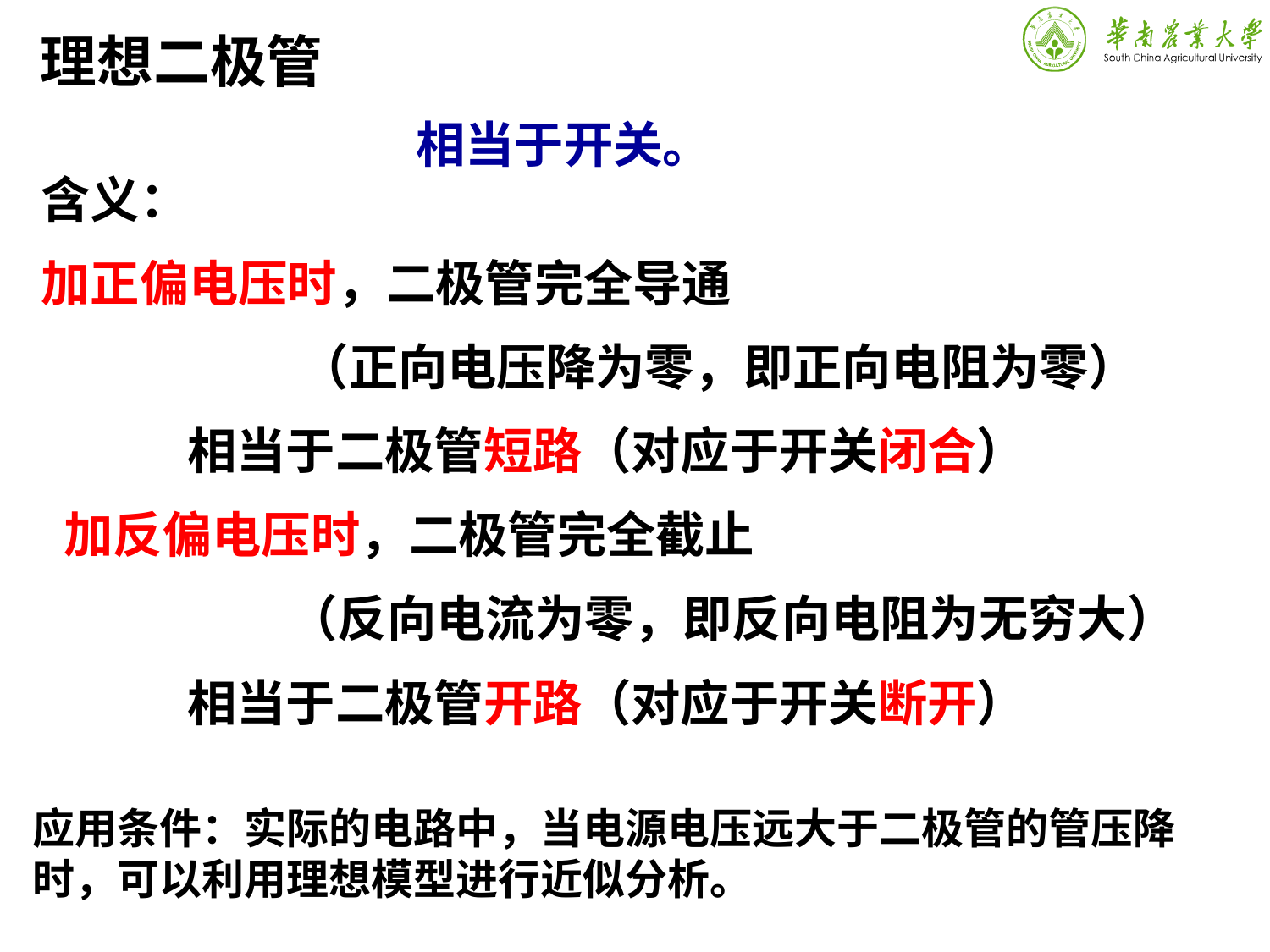

理想二极管
相当于开关。
含义：
加正偏电压时，二极管完全导通
                      （正向电压降为零，即正向电阻为零）
            相当于二极管短路（对应于开关闭合）
 加反偏电压时，二极管完全截止
                     （反向电流为零，即反向电阻为无穷大）
            相当于二极管开路（对应于开关断开）
应用条件：实际的电路中，当电源电压远大于二极管的管压降时，可以利用理想模型进行近似分析。